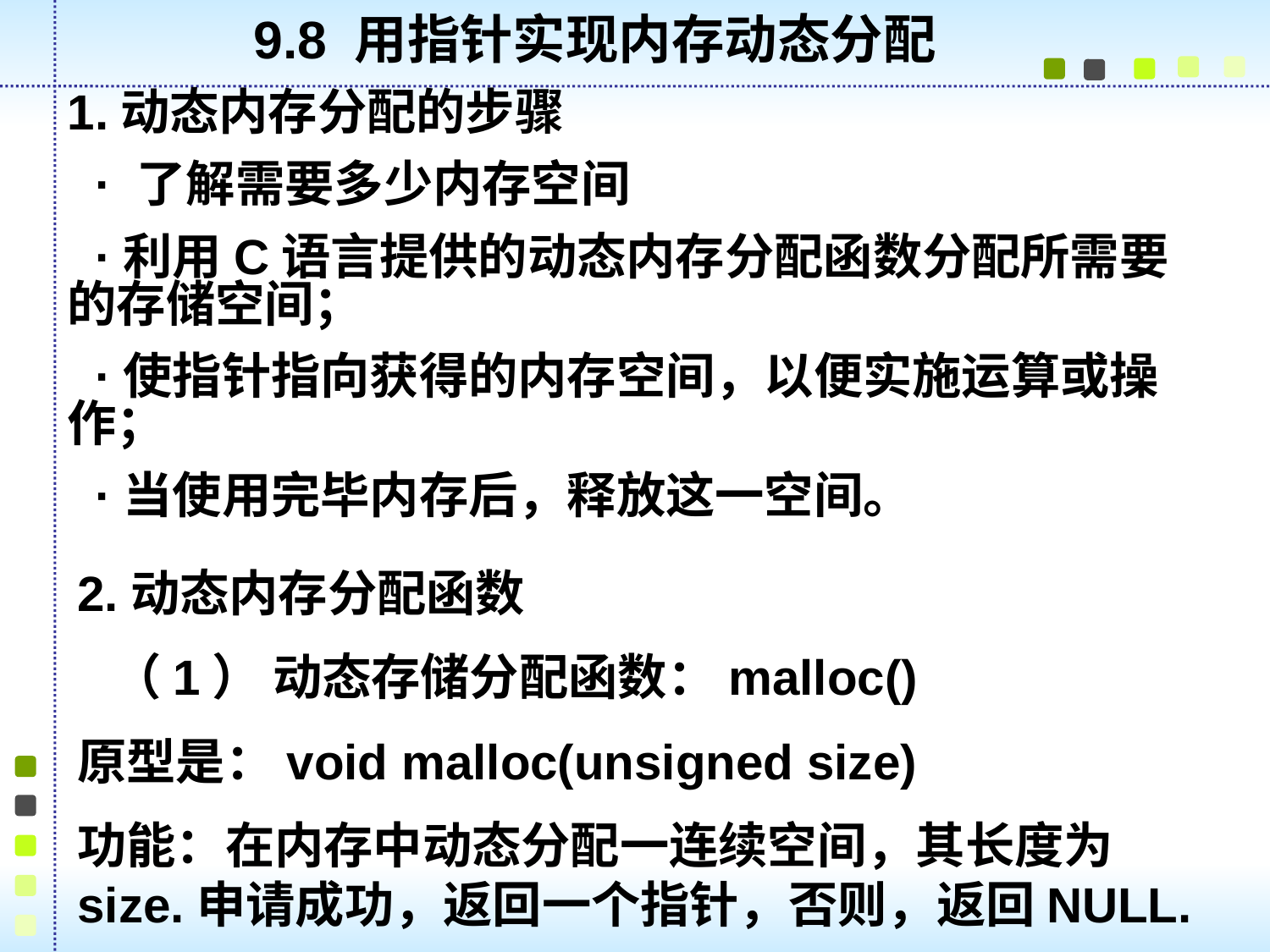

9.8 用指针实现内存动态分配
1.动态内存分配的步骤
  · 了解需要多少内存空间
  ·利用C语言提供的动态内存分配函数分配所需要的存储空间；
  ·使指针指向获得的内存空间，以便实施运算或操作；
  ·当使用完毕内存后，释放这一空间。

2.动态内存分配函数
  （1） 动态存储分配函数：malloc()
原型是：void malloc(unsigned size)
功能：在内存中动态分配一连续空间，其长度为size.申请成功，返回一个指针，否则，返回NULL.